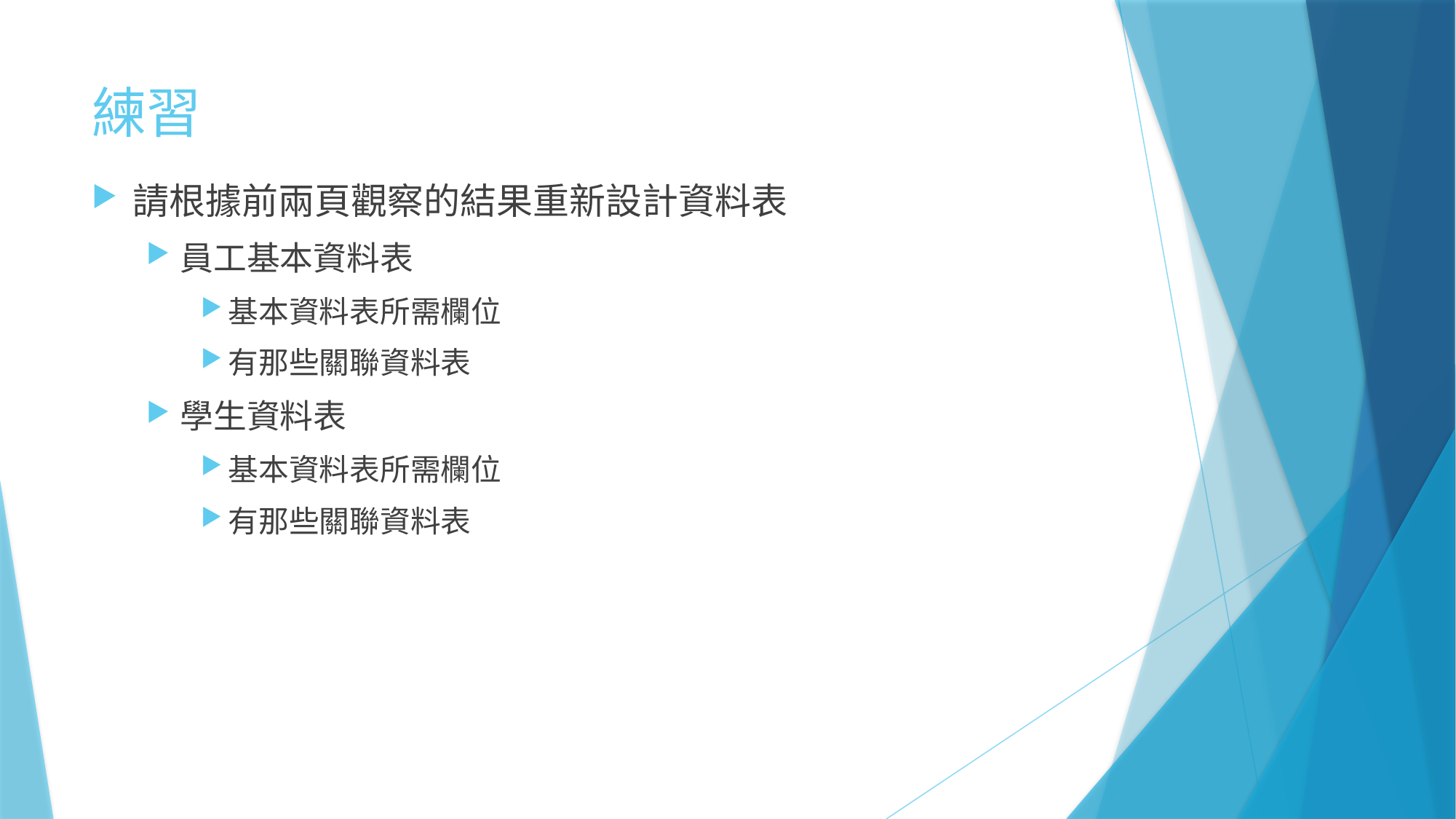

# 練習
請根據前兩頁觀察的結果重新設計資料表
員工基本資料表
基本資料表所需欄位
有那些關聯資料表
學生資料表
基本資料表所需欄位
有那些關聯資料表